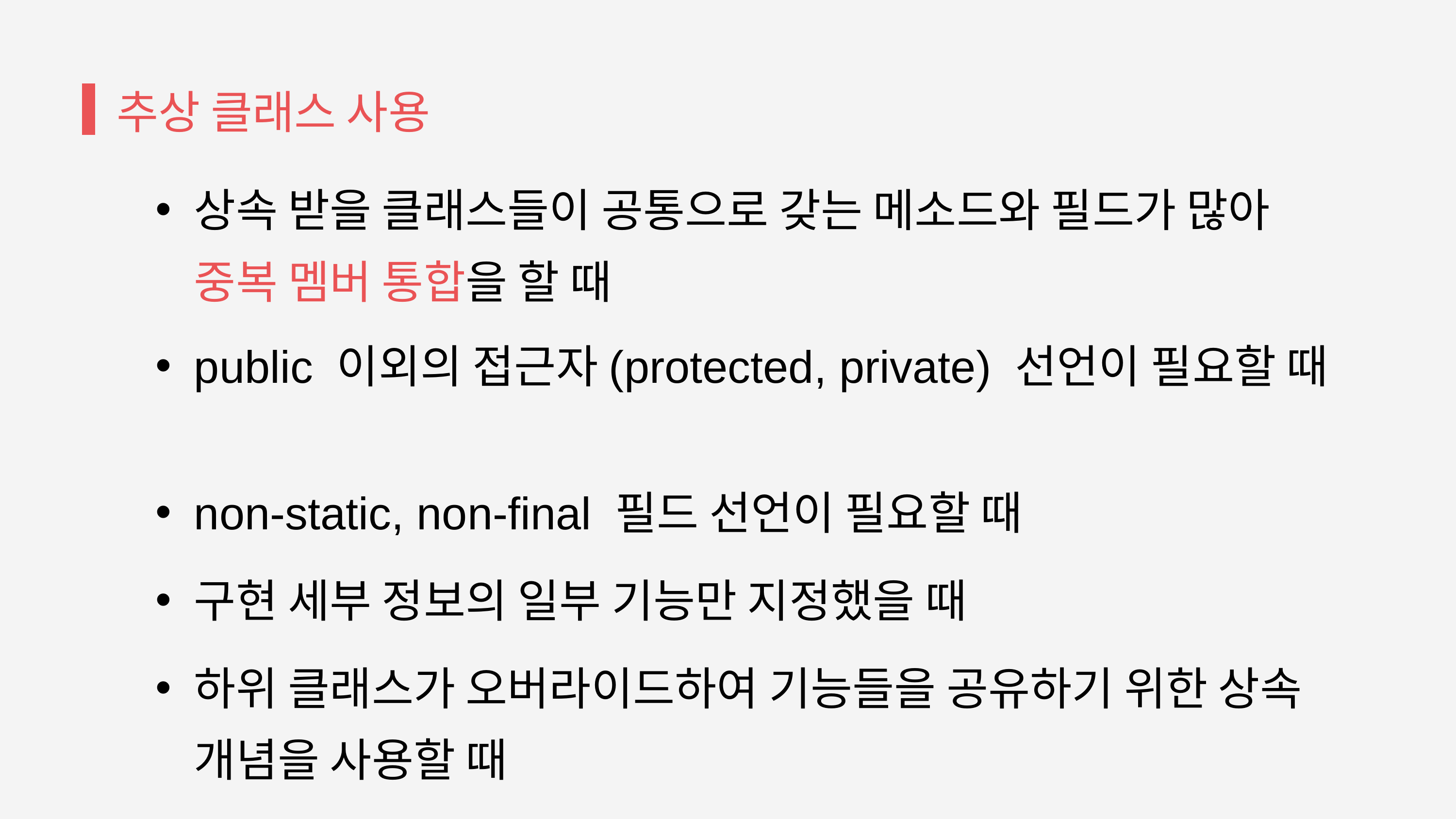

추상 클래스 사용

상속 받을 클래스들이 공통으로 갖는 메소드와 필드가 많아 중복 멤버 통합을 할 때
public 이외의 접근자(protected, private) 선언이 필요할 때
non-static, non-final 필드 선언이 필요할 때
구현 세부 정보의 일부 기능만 지정했을 때
하위 클래스가 오버라이드하여 기능들을 공유하기 위한 상속 개념을 사용할 때